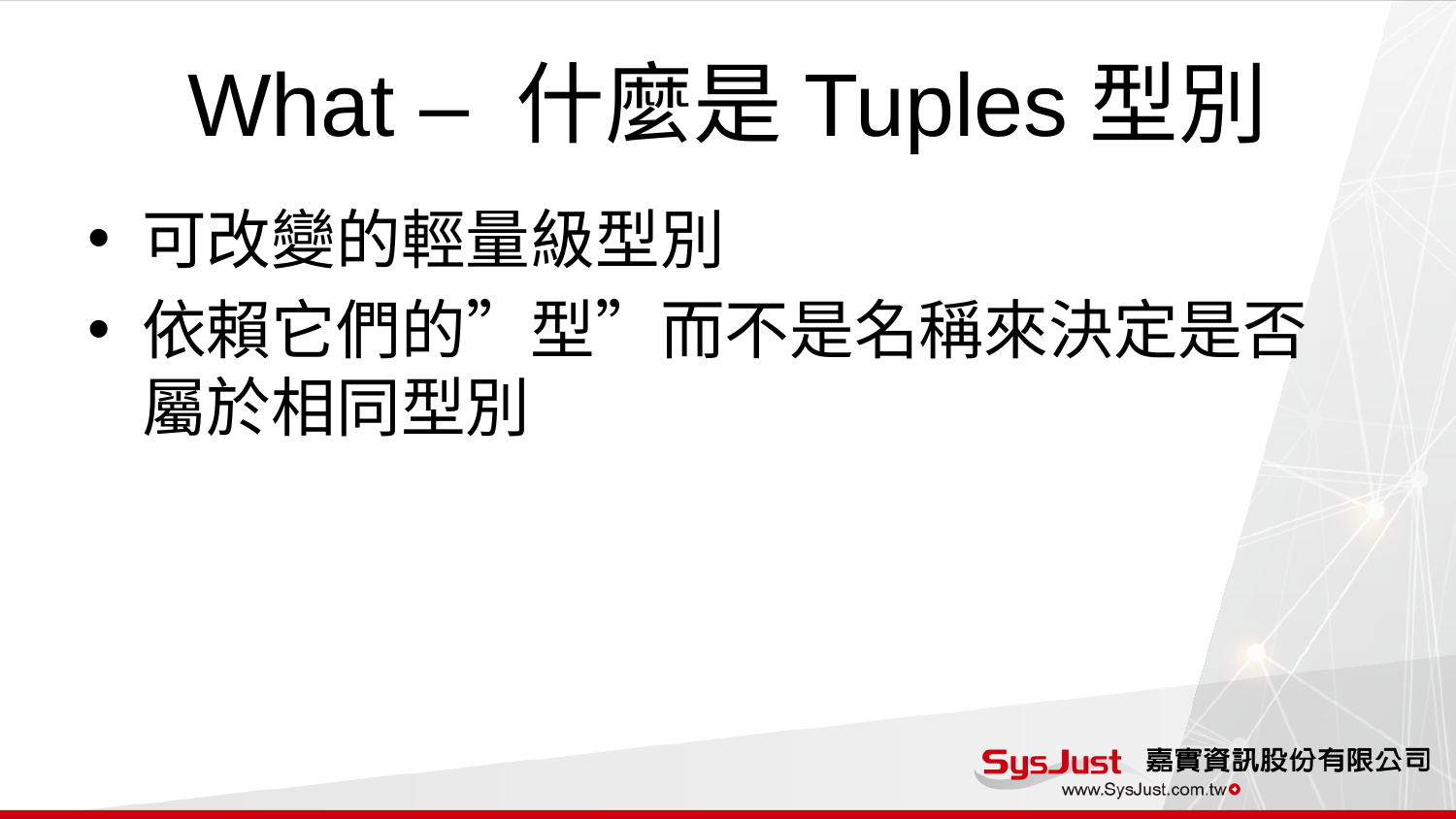

# What – 什麼是Tuples型別
可改變的輕量級型別
依賴它們的”型”而不是名稱來決定是否屬於相同型別